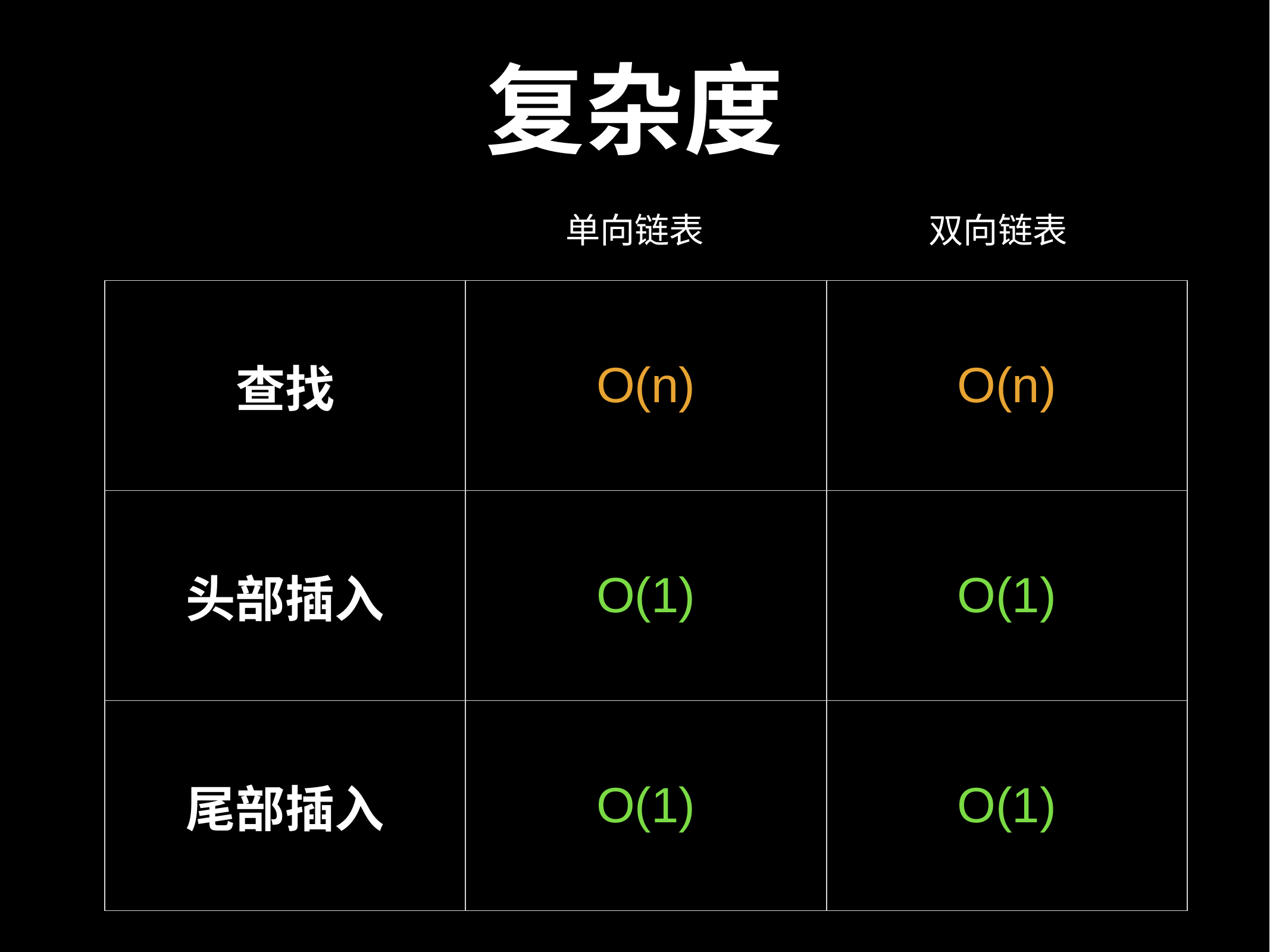

# 复杂度
单向链表
双向链表
| 查找 | O(n) | O(n) |
| --- | --- | --- |
| 头部插入 | O(1) | O(1) |
| 尾部插入 | O(1) | O(1) |